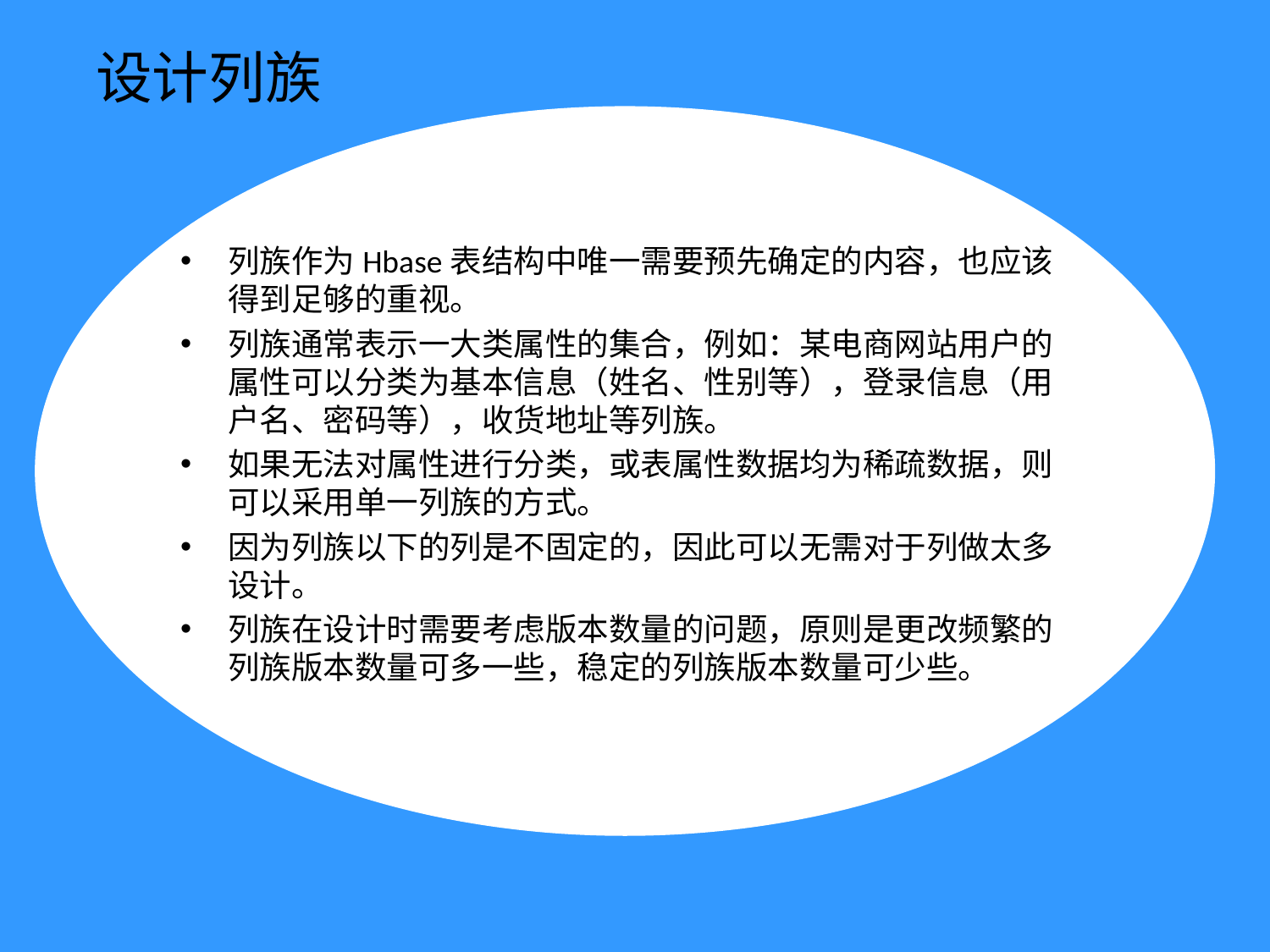

# 设计列族
列族作为Hbase表结构中唯一需要预先确定的内容，也应该得到足够的重视。
列族通常表示一大类属性的集合，例如：某电商网站用户的属性可以分类为基本信息（姓名、性别等），登录信息（用户名、密码等），收货地址等列族。
如果无法对属性进行分类，或表属性数据均为稀疏数据，则可以采用单一列族的方式。
因为列族以下的列是不固定的，因此可以无需对于列做太多设计。
列族在设计时需要考虑版本数量的问题，原则是更改频繁的列族版本数量可多一些，稳定的列族版本数量可少些。